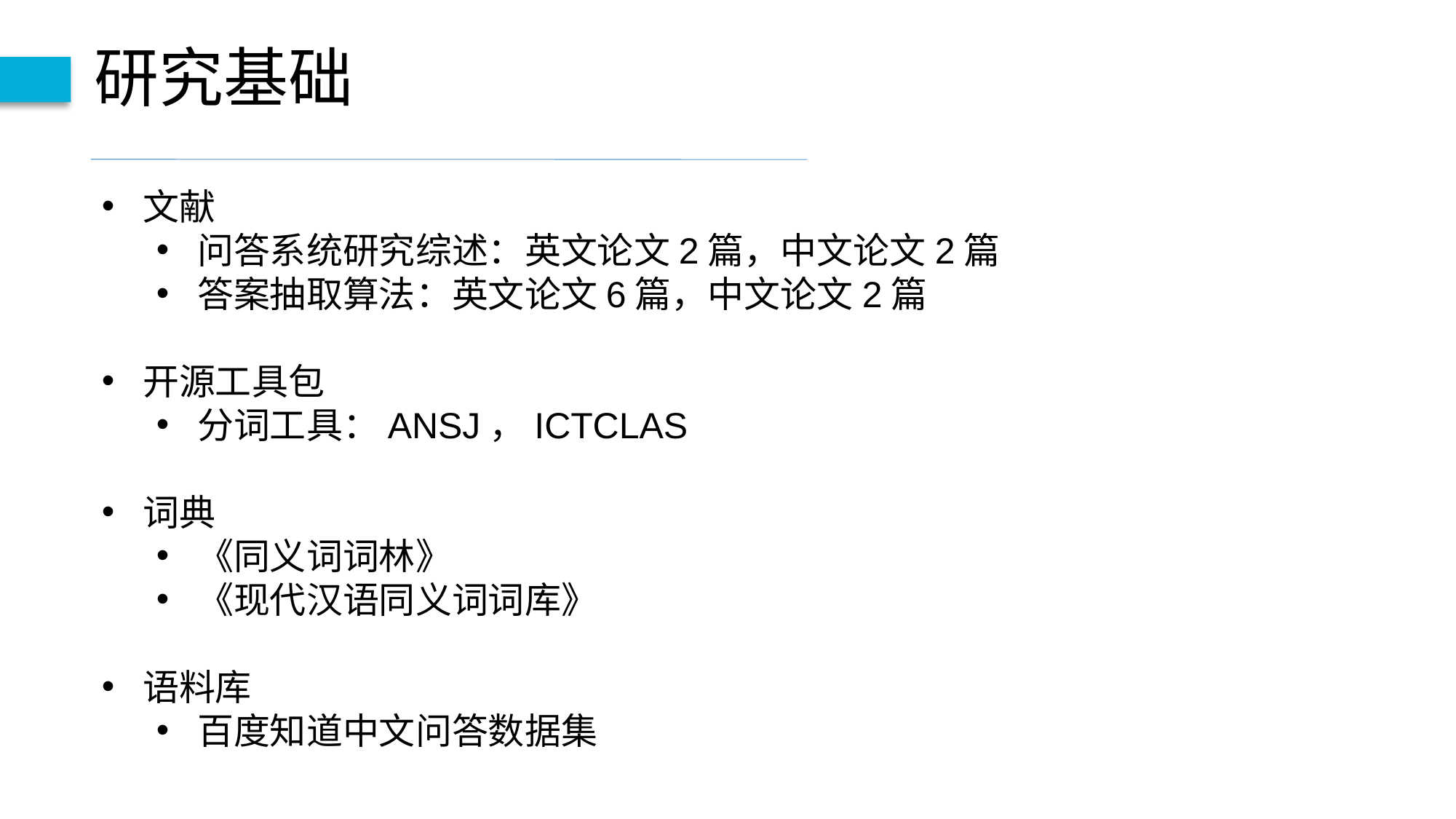

研究基础

文献
问答系统研究综述：英文论文2篇，中文论文2篇
答案抽取算法：英文论文6篇，中文论文2篇

开源工具包
分词工具：ANSJ，ICTCLAS

词典
《同义词词林》
《现代汉语同义词词库》

语料库
百度知道中文问答数据集